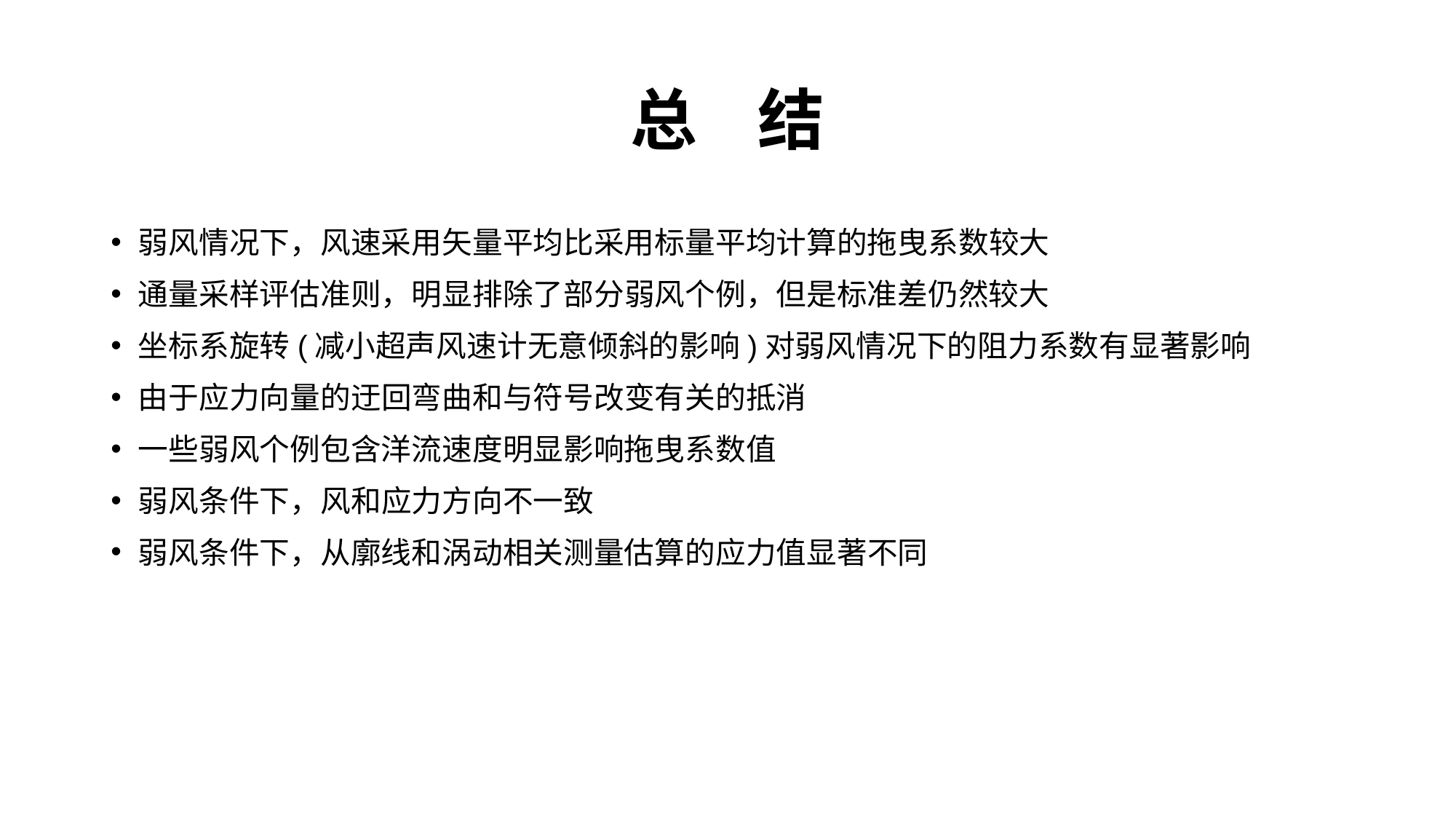

# 总    结
弱风情况下，风速采用矢量平均比采用标量平均计算的拖曳系数较大
通量采样评估准则，明显排除了部分弱风个例，但是标准差仍然较大
坐标系旋转(减小超声风速计无意倾斜的影响)对弱风情况下的阻力系数有显著影响
由于应力向量的迂回弯曲和与符号改变有关的抵消
一些弱风个例包含洋流速度明显影响拖曳系数值
弱风条件下，风和应力方向不一致
弱风条件下，从廓线和涡动相关测量估算的应力值显著不同